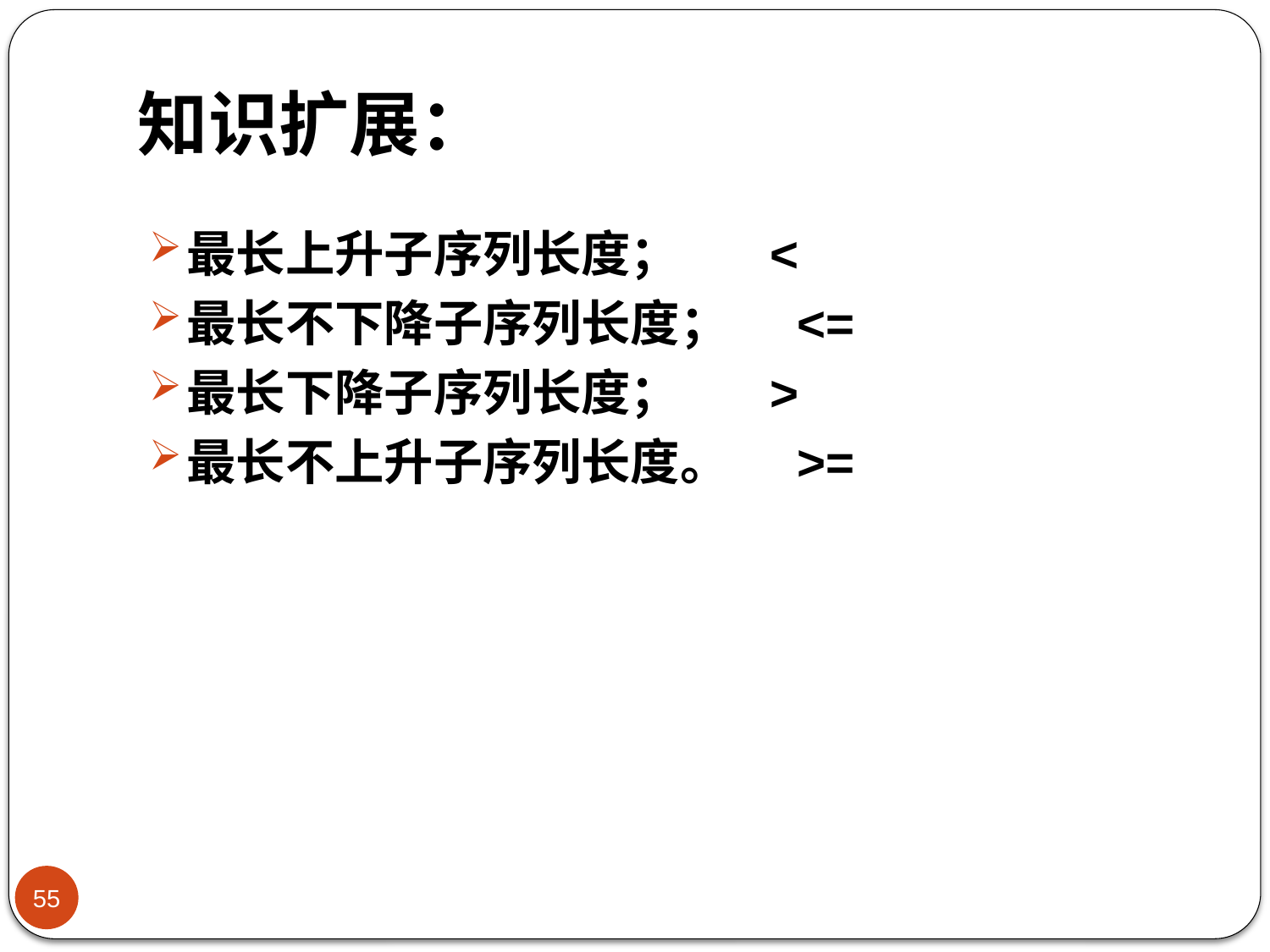

# 知识扩展：
最长上升子序列长度；       <
最长不下降子序列长度；     <=
最长下降子序列长度；       >
最长不上升子序列长度。     >=
55